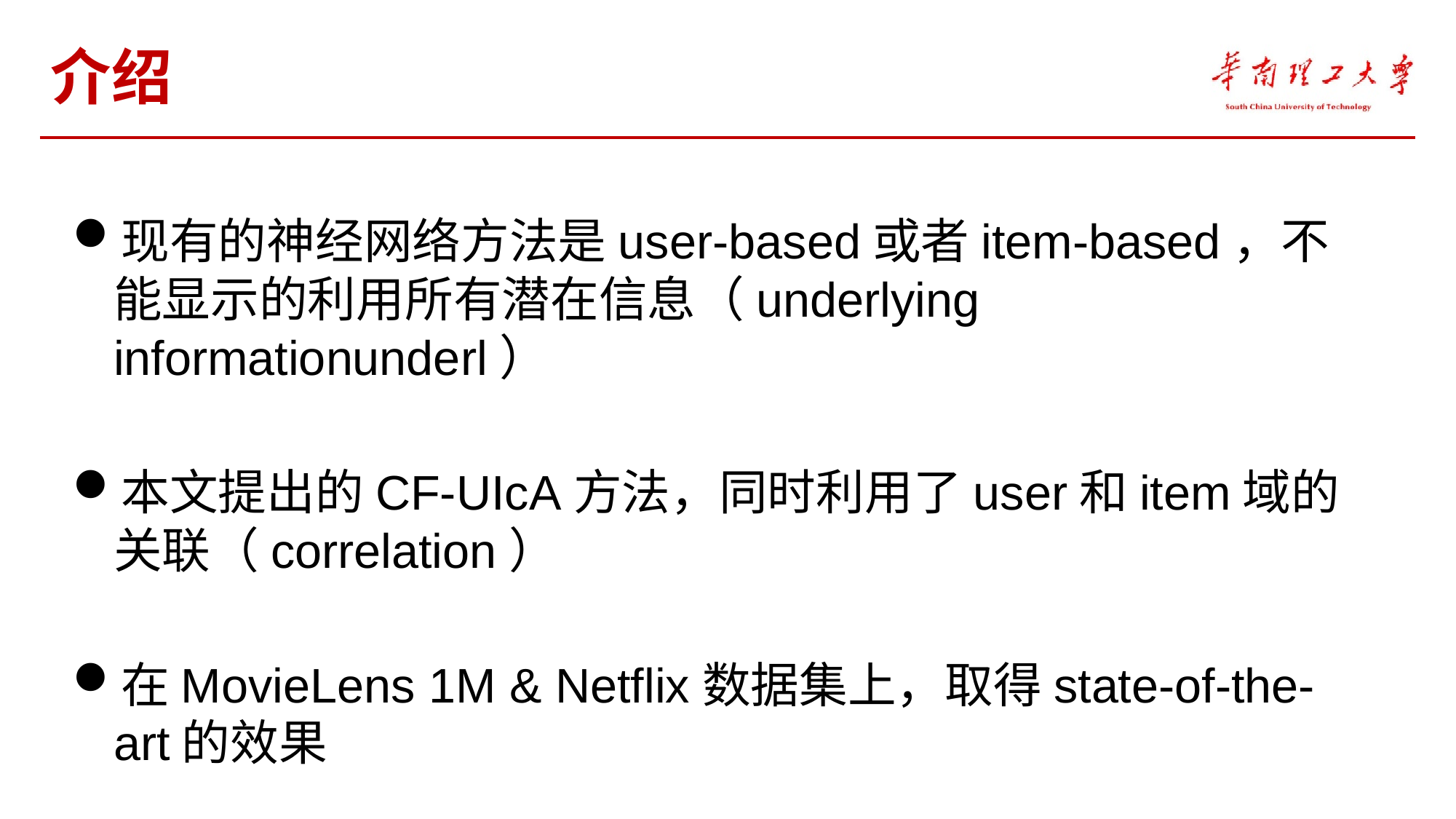

# 介绍
现有的神经网络方法是user-based或者item-based，不能显示的利用所有潜在信息（underlying informationunderl）

本文提出的CF-UIcA方法，同时利用了user和item域的关联（correlation）

在MovieLens 1M & Netflix数据集上，取得state-of-the-art的效果

4